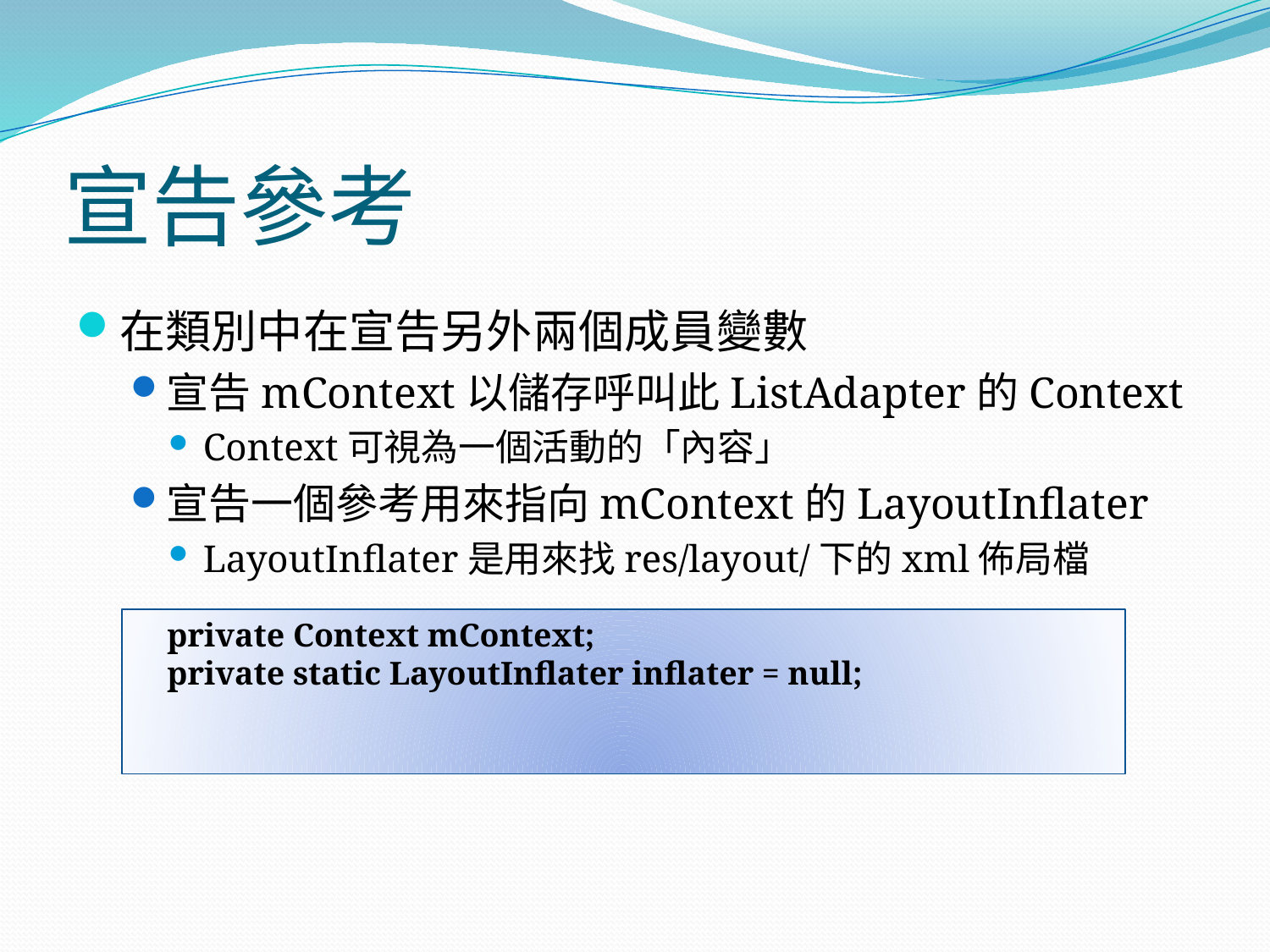

# 宣告參考
在類別中在宣告另外兩個成員變數
宣告mContext以儲存呼叫此ListAdapter的Context
Context可視為一個活動的「內容」
宣告一個參考用來指向mContext的LayoutInflater
LayoutInflater是用來找res/layout/下的xml佈局檔
    private Context mContext;
    private static LayoutInflater inflater = null;